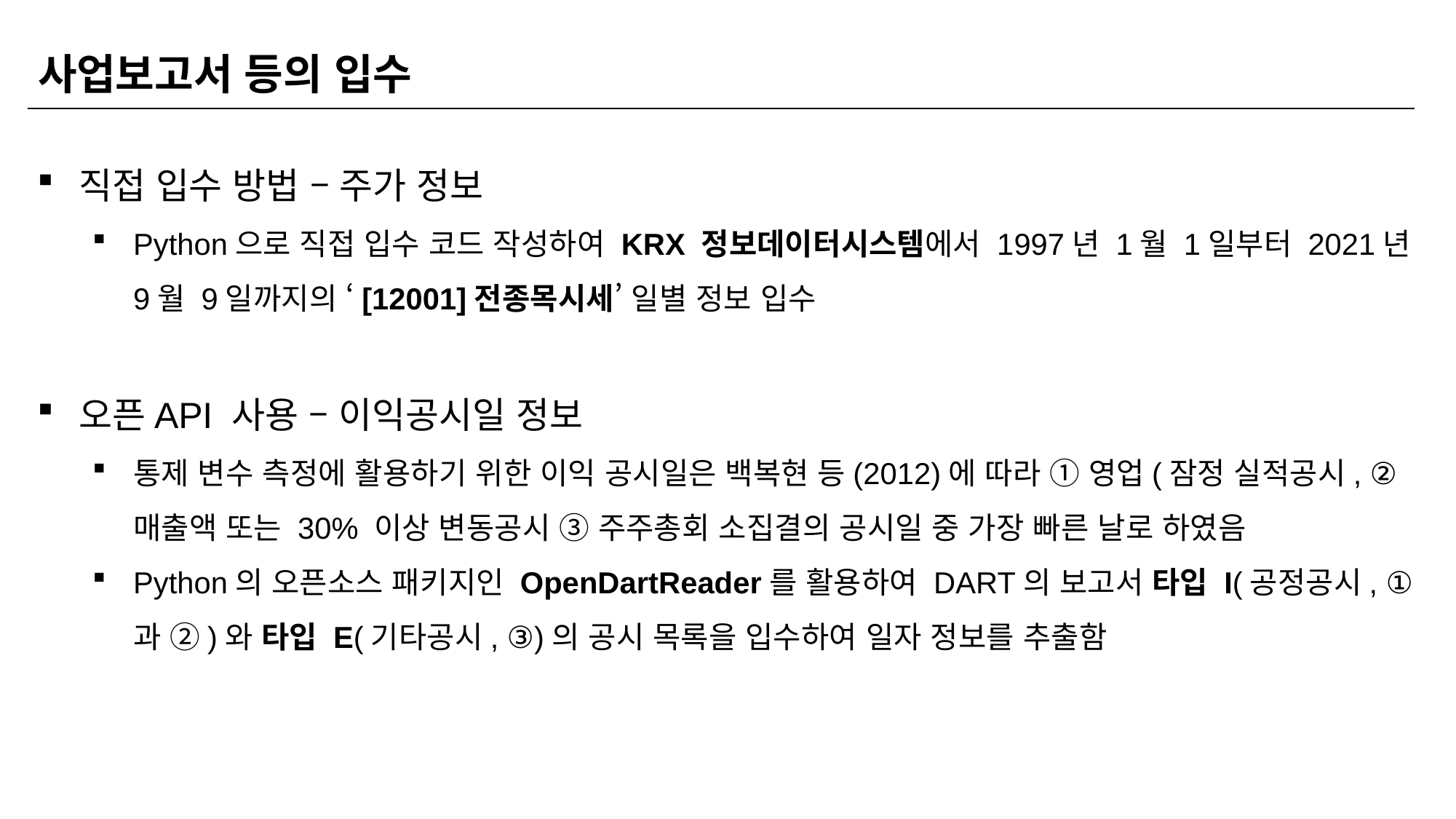

| 사업보고서 등의 입수 |
| --- |
직접 입수 방법 – 주가 정보
Python으로 직접 입수 코드 작성하여 KRX 정보데이터시스템에서 1997년 1월 1일부터 2021년 9월 9일까지의 ‘[12001]전종목시세’ 일별 정보 입수

오픈API 사용 – 이익공시일 정보
통제 변수 측정에 활용하기 위한 이익 공시일은 백복현 등(2012)에 따라 ① 영업(잠정 실적공시, ② 매출액 또는 30% 이상 변동공시 ③ 주주총회 소집결의 공시일 중 가장 빠른 날로 하였음
Python의 오픈소스 패키지인 OpenDartReader를 활용하여 DART의 보고서 타입 I(공정공시, ①과 ②)와 타입 E(기타공시, ③)의 공시 목록을 입수하여 일자 정보를 추출함